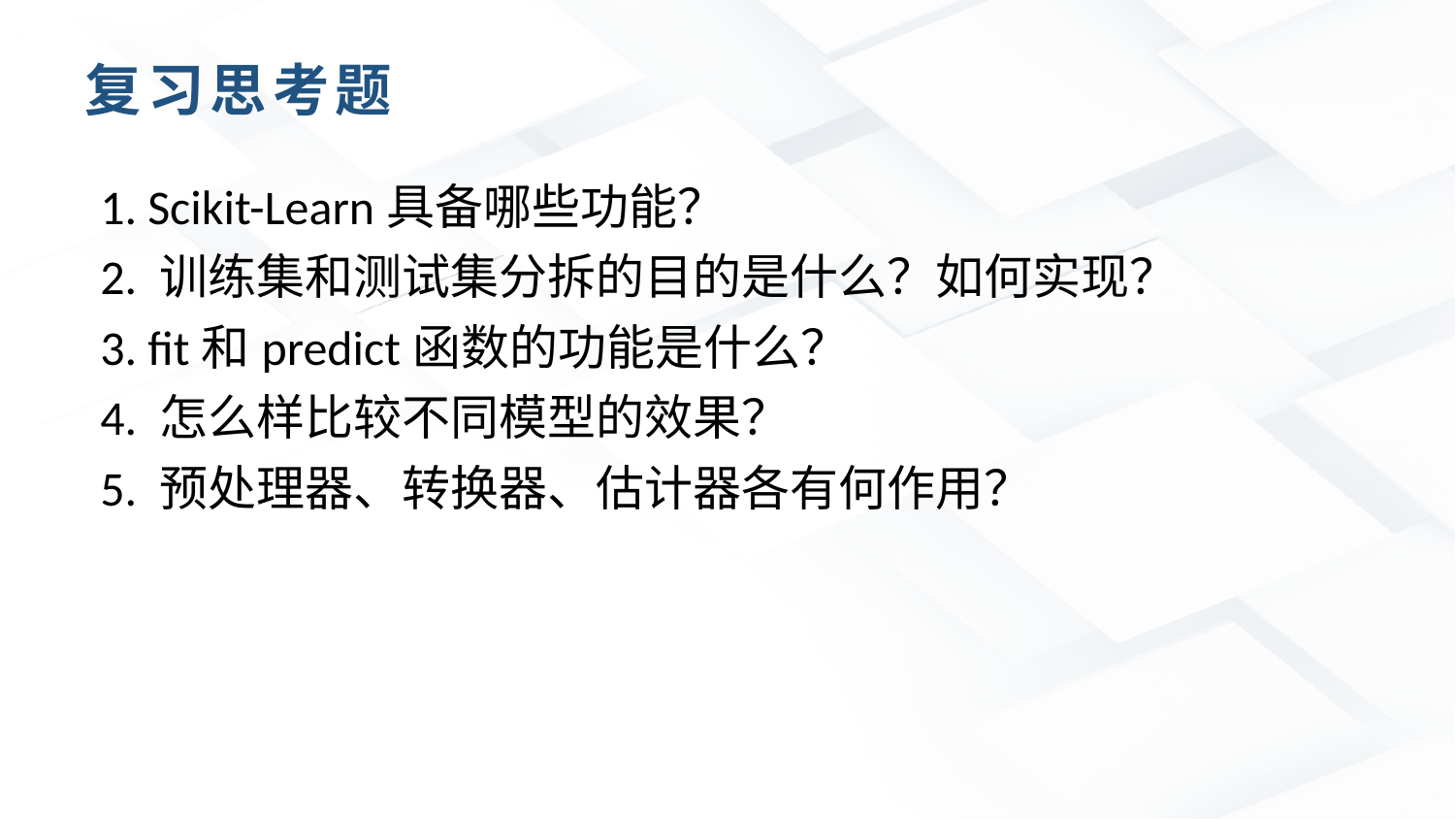

复习思考题
1. Scikit-Learn具备哪些功能？
2. 训练集和测试集分拆的目的是什么？如何实现？
3. fit和predict函数的功能是什么？
4. 怎么样比较不同模型的效果？
5. 预处理器、转换器、估计器各有何作用？